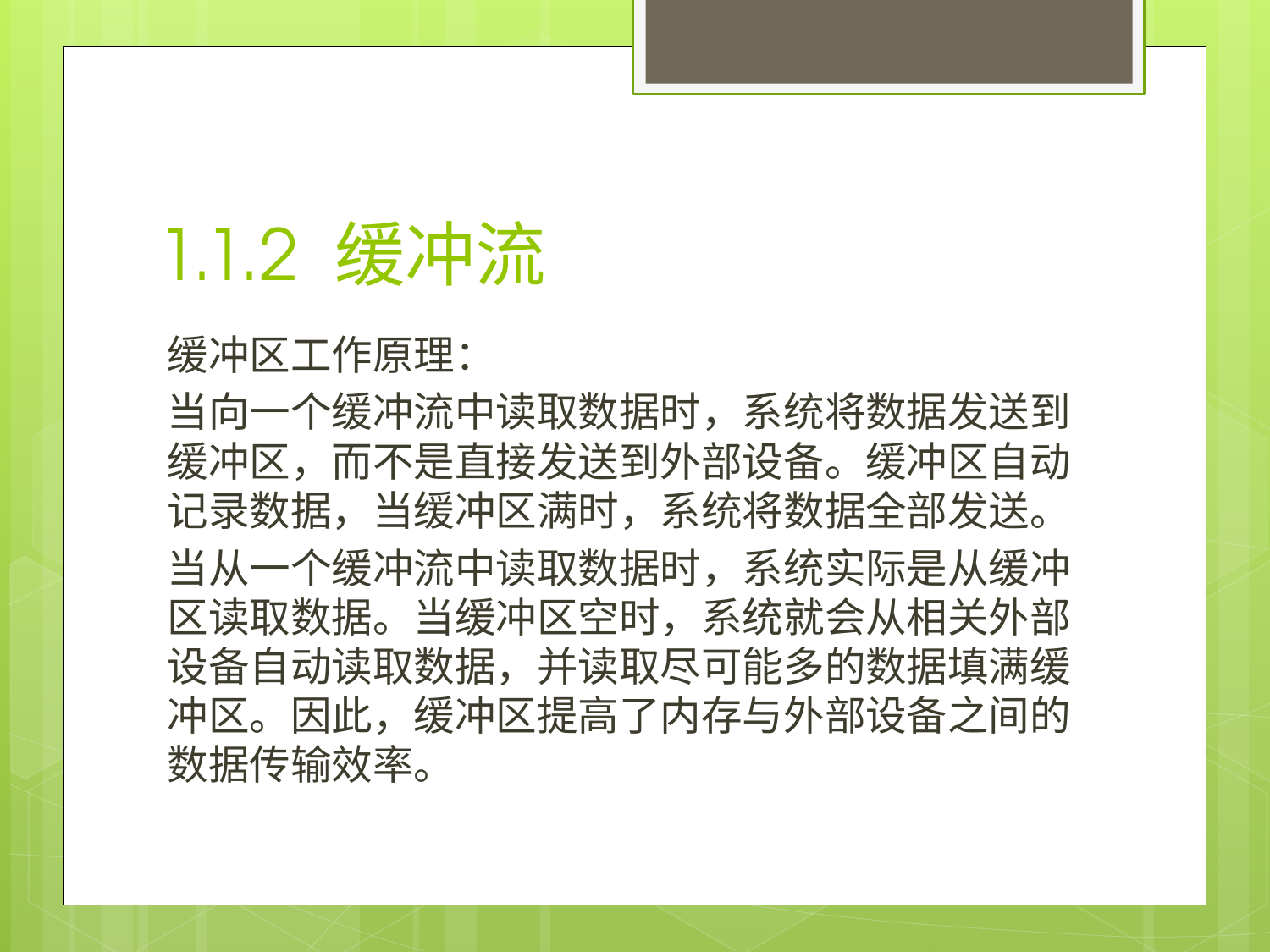

# 1.1.2 缓冲流
缓冲区工作原理：
当向一个缓冲流中读取数据时，系统将数据发送到缓冲区，而不是直接发送到外部设备。缓冲区自动记录数据，当缓冲区满时，系统将数据全部发送。
当从一个缓冲流中读取数据时，系统实际是从缓冲区读取数据。当缓冲区空时，系统就会从相关外部设备自动读取数据，并读取尽可能多的数据填满缓冲区。因此，缓冲区提高了内存与外部设备之间的数据传输效率。